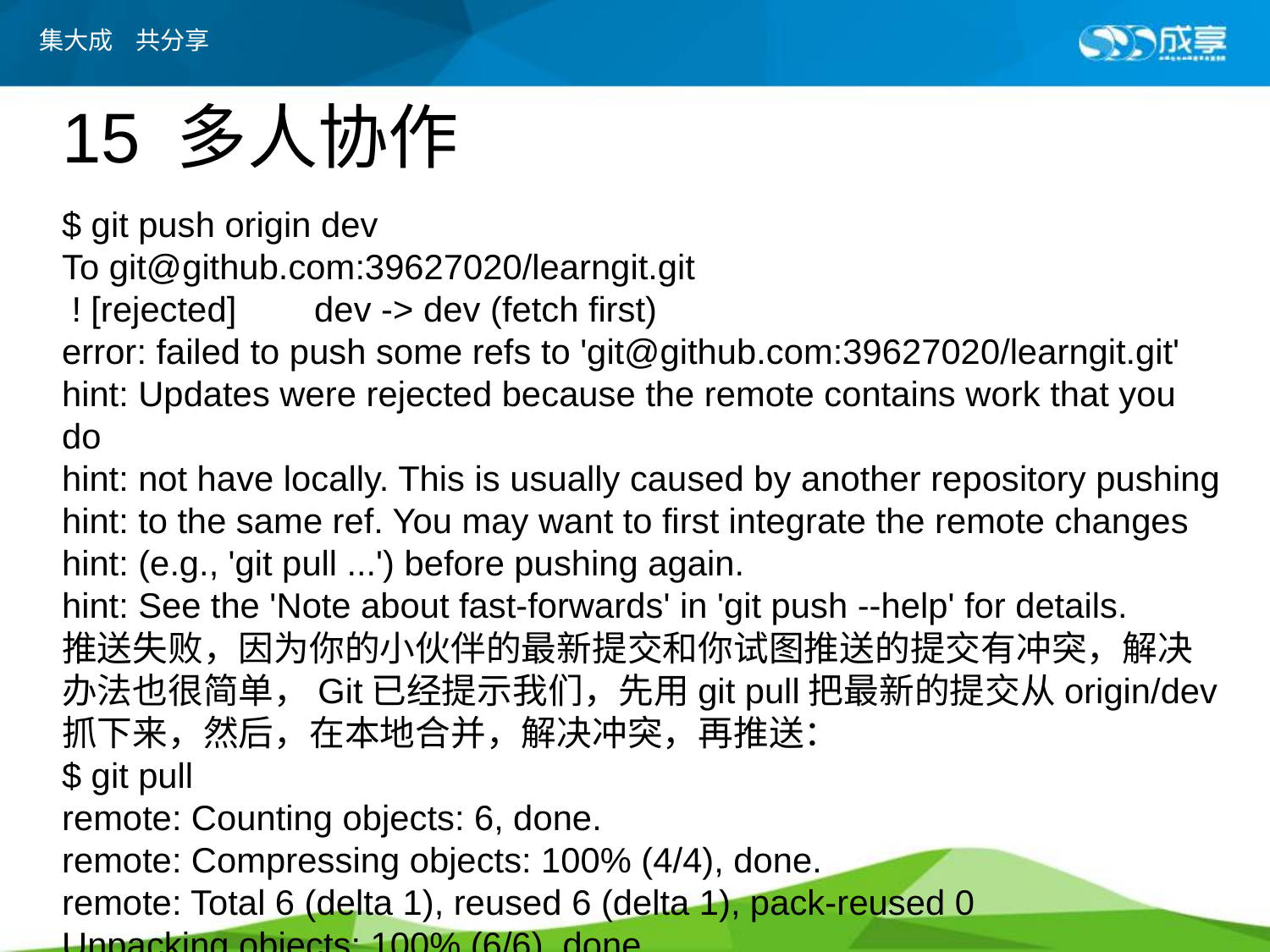

15 多人协作

$ git push origin dev
To git@github.com:39627020/learngit.git
 ! [rejected]        dev -> dev (fetch first)
error: failed to push some refs to 'git@github.com:39627020/learngit.git'
hint: Updates were rejected because the remote contains work that you do
hint: not have locally. This is usually caused by another repository pushing
hint: to the same ref. You may want to first integrate the remote changes
hint: (e.g., 'git pull ...') before pushing again.
hint: See the 'Note about fast-forwards' in 'git push --help' for details.
推送失败，因为你的小伙伴的最新提交和你试图推送的提交有冲突，解决办法也很简单，Git已经提示我们，先用git pull把最新的提交从origin/dev抓下来，然后，在本地合并，解决冲突，再推送：
$ git pull
remote: Counting objects: 6, done.
remote: Compressing objects: 100% (4/4), done.
remote: Total 6 (delta 1), reused 6 (delta 1), pack-reused 0
Unpacking objects: 100% (6/6), done.